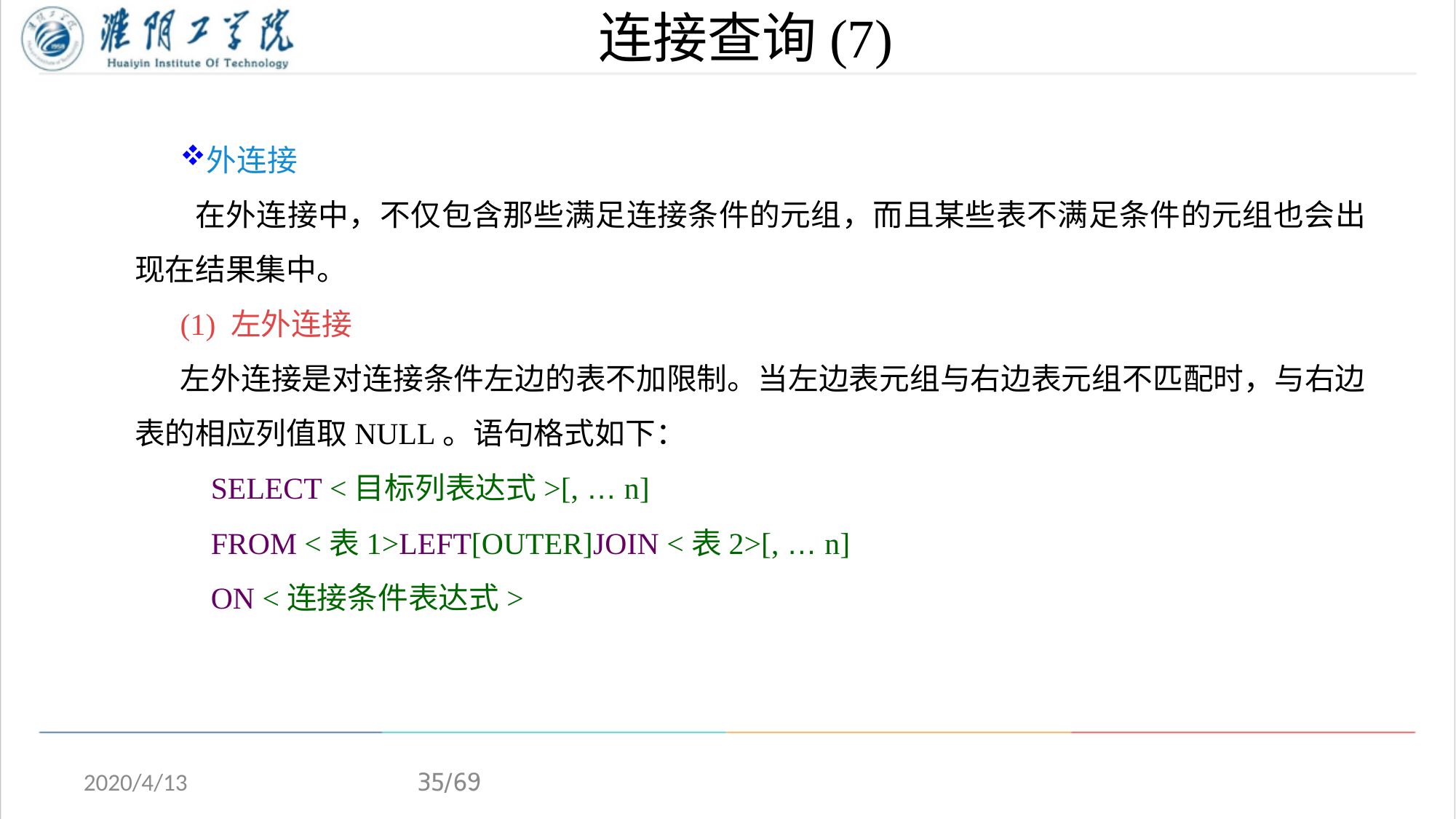

# 连接查询(7)
外连接
 在外连接中，不仅包含那些满足连接条件的元组，而且某些表不满足条件的元组也会出现在结果集中。
(1) 左外连接
左外连接是对连接条件左边的表不加限制。当左边表元组与右边表元组不匹配时，与右边表的相应列值取NULL。语句格式如下：
    SELECT <目标列表达式>[, … n]
    FROM <表1>LEFT[OUTER]JOIN <表2>[, … n]
    ON <连接条件表达式>

35/69
2020/4/13